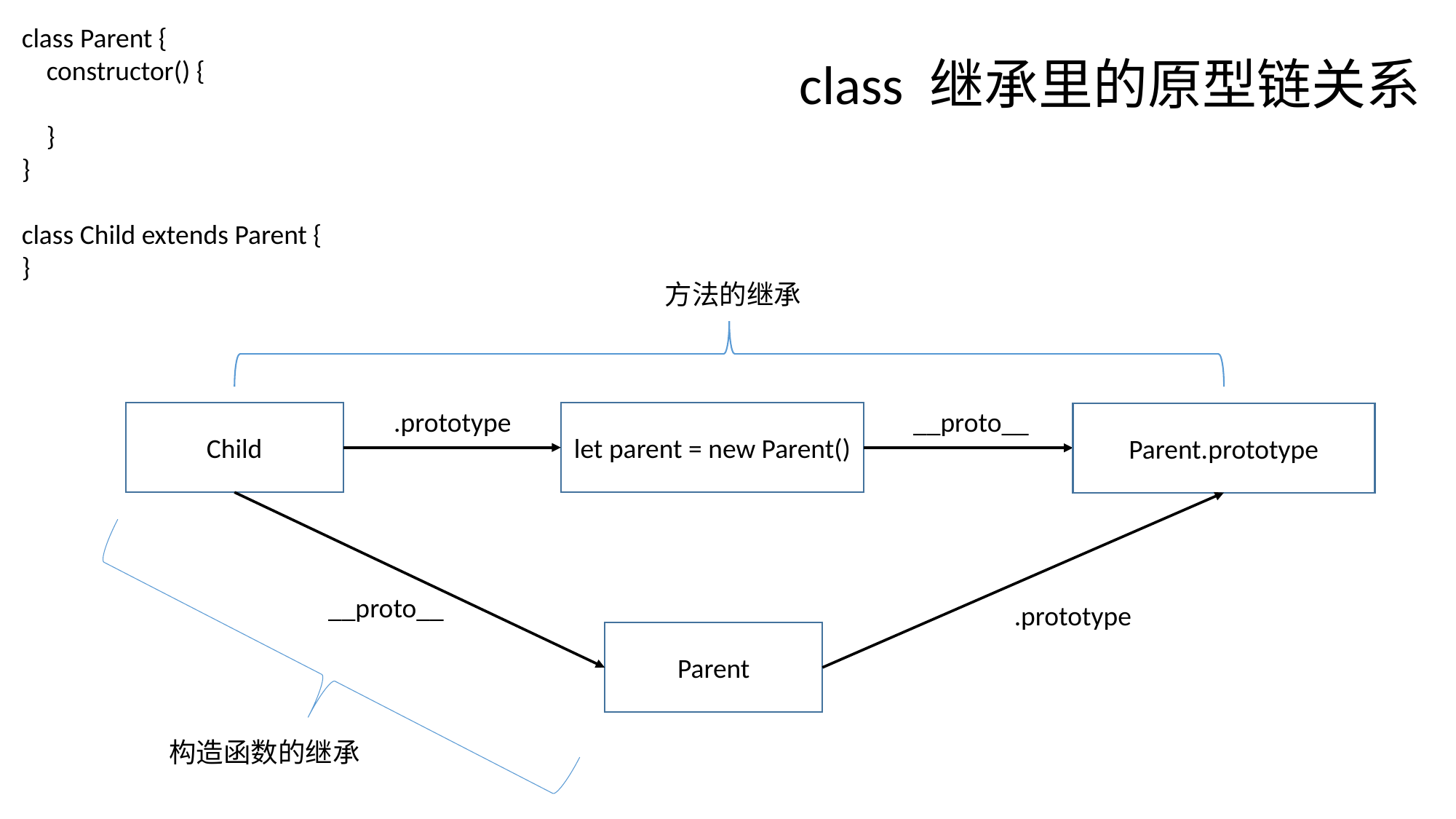

class Parent {
    constructor() {

    }
}

class Child extends Parent {
}
class 继承里的原型链关系
方法的继承
.prototype
__proto__
Child
let parent = new Parent()
Parent.prototype

__proto__
.prototype
Parent
构造函数的继承